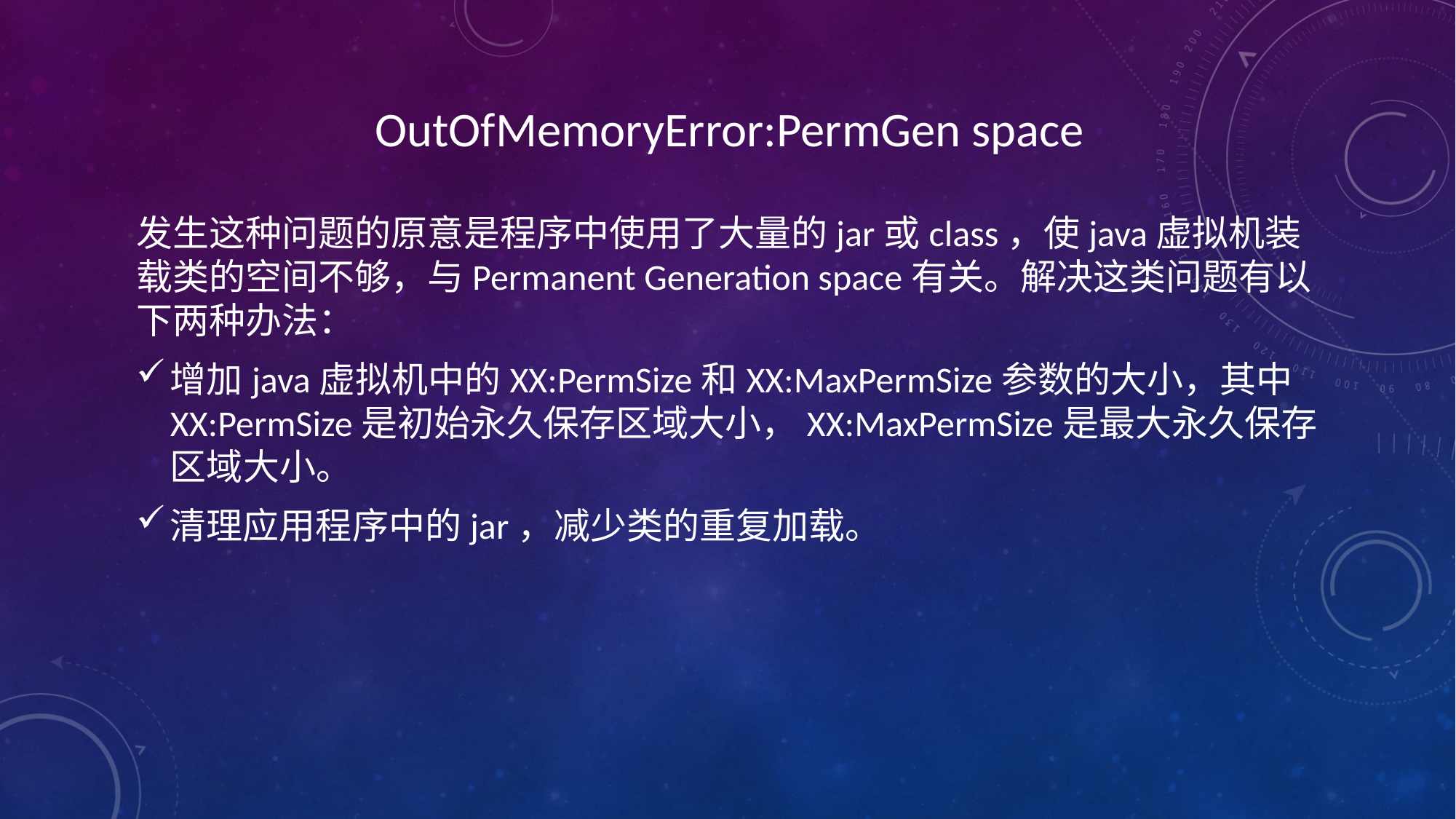

OutOfMemoryError:PermGen space
发生这种问题的原意是程序中使用了大量的jar或class，使java虚拟机装载类的空间不够，与Permanent Generation space有关。解决这类问题有以下两种办法：
增加java虚拟机中的XX:PermSize和XX:MaxPermSize参数的大小，其中XX:PermSize是初始永久保存区域大小，XX:MaxPermSize是最大永久保存区域大小。
清理应用程序中的jar，减少类的重复加载。